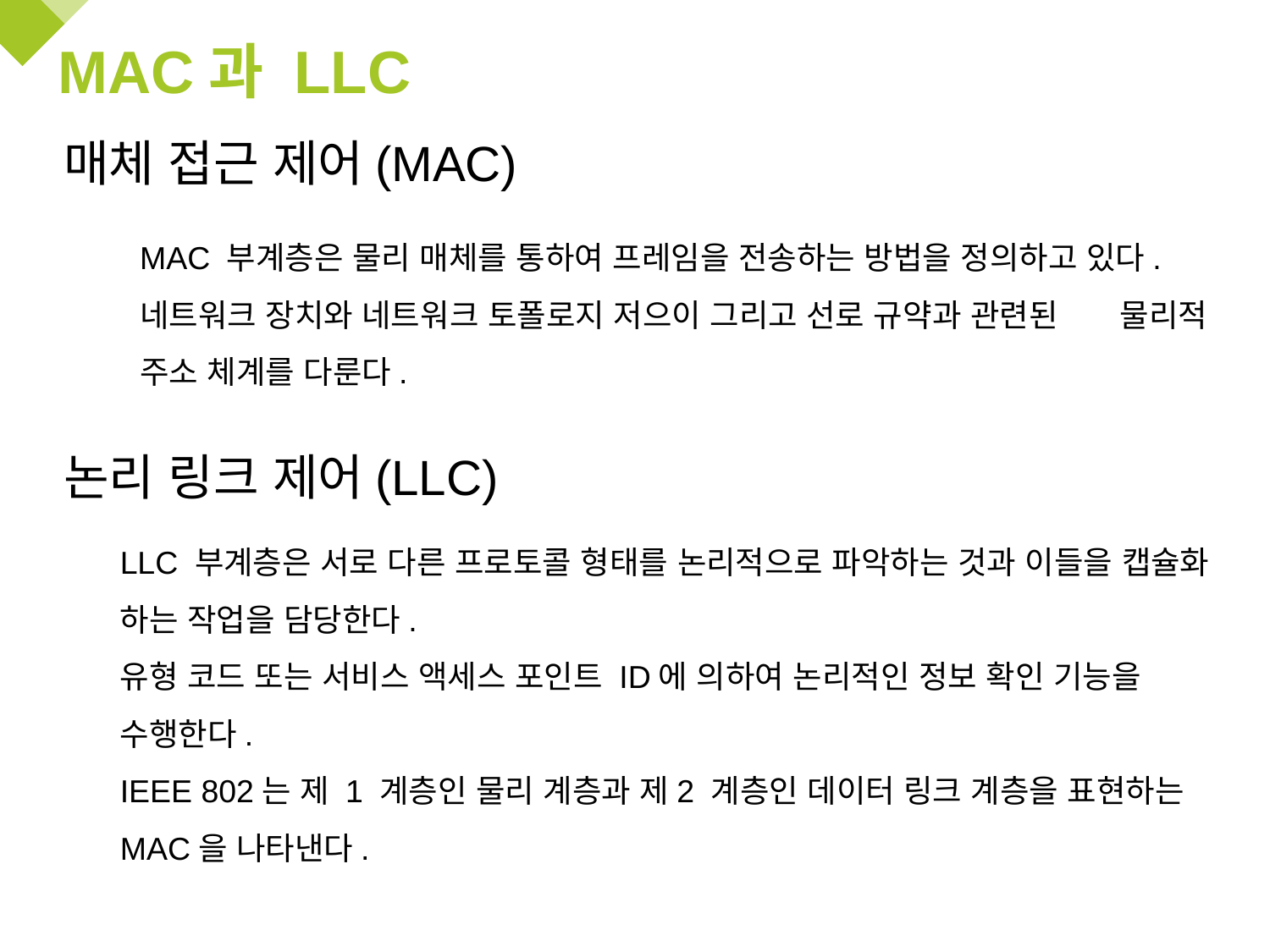

# MAC과 LLC
매체 접근 제어(MAC)
MAC 부계층은 물리 매체를 통하여 프레임을 전송하는 방법을 정의하고 있다.
네트워크 장치와 네트워크 토폴로지 저으이 그리고 선로 규약과 관련된       물리적 주소 체계를 다룬다.
논리 링크 제어(LLC)
LLC 부계층은 서로 다른 프로토콜 형태를 논리적으로 파악하는 것과 이들을 캡슐화 하는 작업을 담당한다.
유형 코드 또는 서비스 액세스 포인트 ID에 의하여 논리적인 정보 확인 기능을 수행한다.
IEEE 802는 제 1 계층인 물리 계층과 제2 계층인 데이터 링크 계층을 표현하는 MAC을 나타낸다.